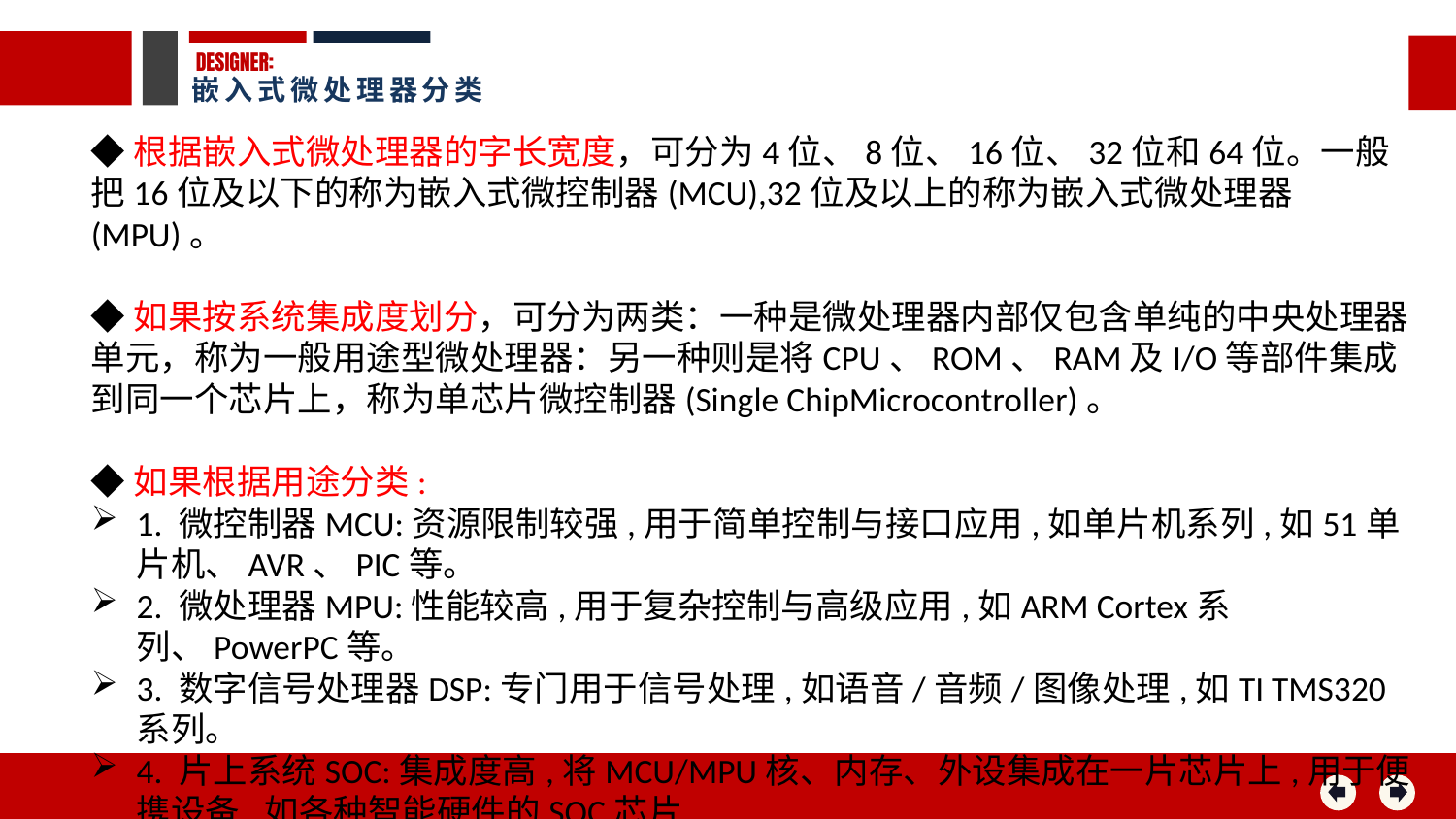

DESIGNER:
嵌入式微处理器分类
◆根据嵌入式微处理器的字长宽度，可分为4位、8位、16位、32位和64位。一般把16位及以下的称为嵌入式微控制器(MCU),32位及以上的称为嵌入式微处理器(MPU)。

◆如果按系统集成度划分，可分为两类：一种是微处理器内部仅包含单纯的中央处理器单元，称为一般用途型微处理器：另一种则是将CPU、ROM、RAM及I/O等部件集成到同一个芯片上，称为单芯片微控制器(Single ChipMicrocontroller)。

◆如果根据用途分类:
1. 微控制器MCU:资源限制较强,用于简单控制与接口应用,如单片机系列,如51单片机、AVR、PIC等。
2. 微处理器MPU:性能较高,用于复杂控制与高级应用,如ARM Cortex系列、PowerPC等。
3. 数字信号处理器DSP:专门用于信号处理,如语音/音频/图像处理,如TI TMS320系列。
4. 片上系统SOC:集成度高,将MCU/MPU核、内存、外设集成在一片芯片上,用于便携设备,如各种智能硬件的SOC芯片